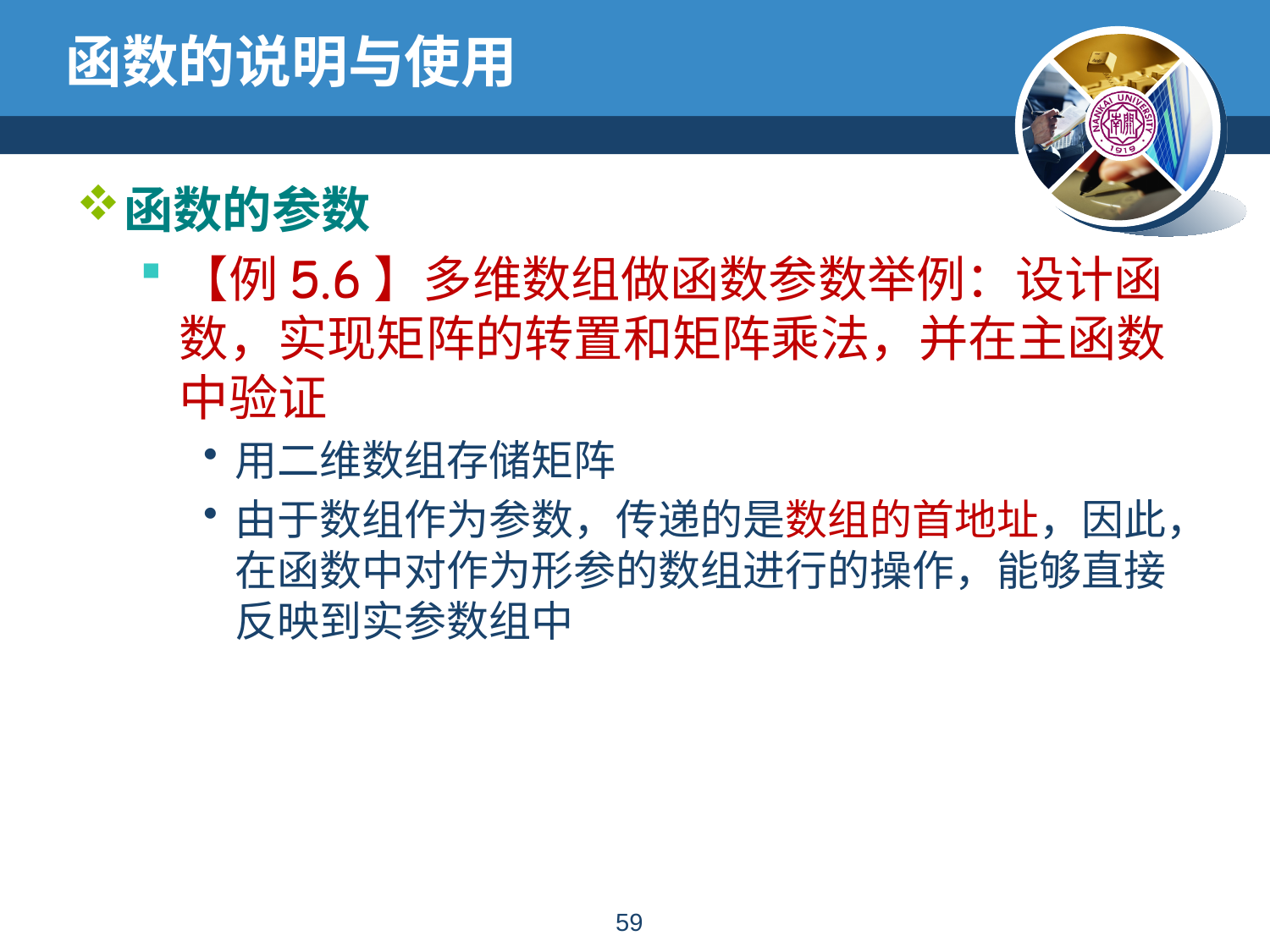

# 函数的说明与使用
函数的参数
【例5.6】多维数组做函数参数举例：设计函数，实现矩阵的转置和矩阵乘法，并在主函数中验证
用二维数组存储矩阵
由于数组作为参数，传递的是数组的首地址，因此，在函数中对作为形参的数组进行的操作，能够直接反映到实参数组中
59